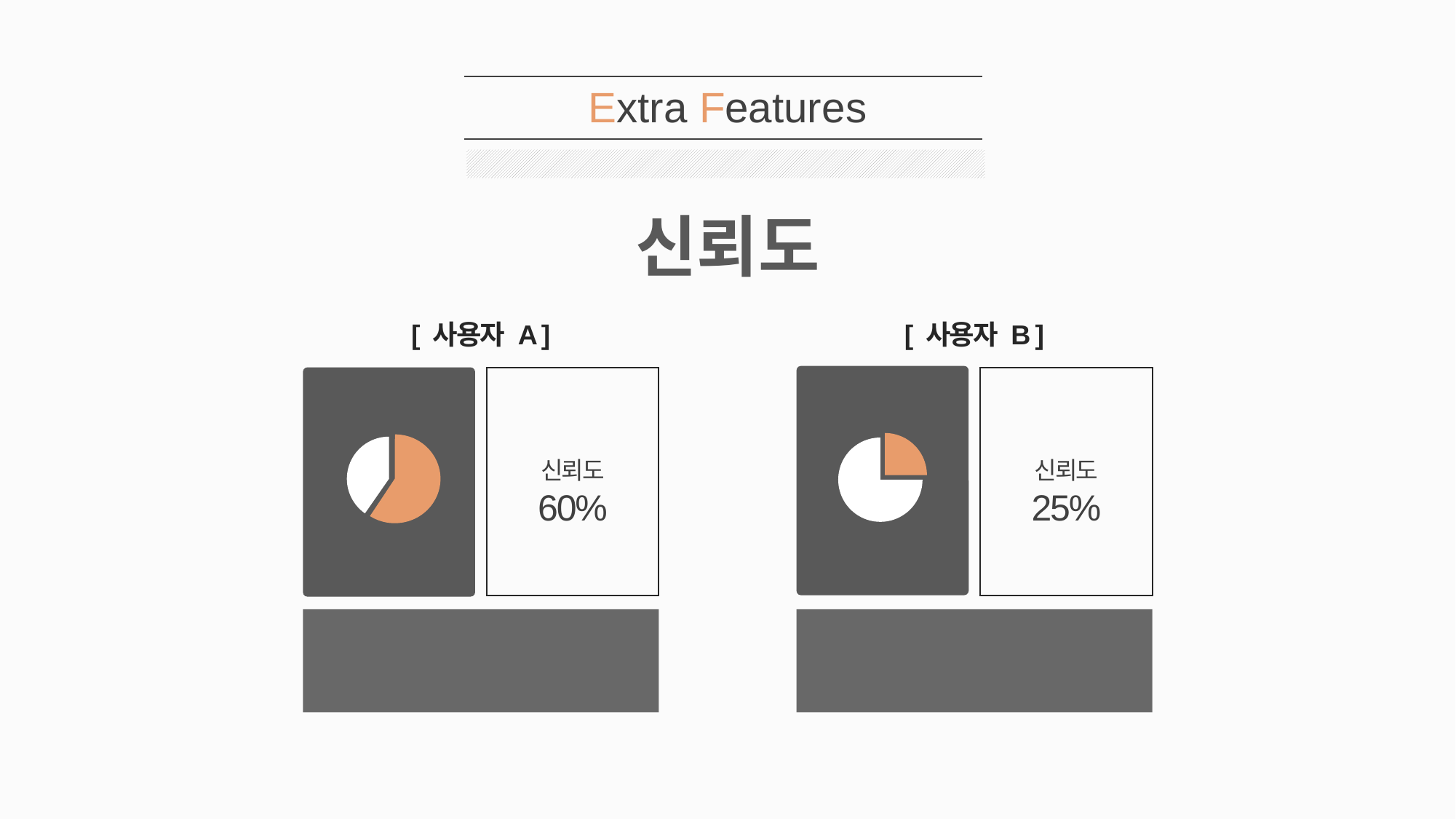

Extra Features

신뢰도
[ 사용자 A ]
[ 사용자 B ]

신뢰도
60%
신뢰도
25%

매치 참여 회수 : 6
전체 매치 수 : 10
매치 참여 회수 : 3
전체 매치 수 : 12